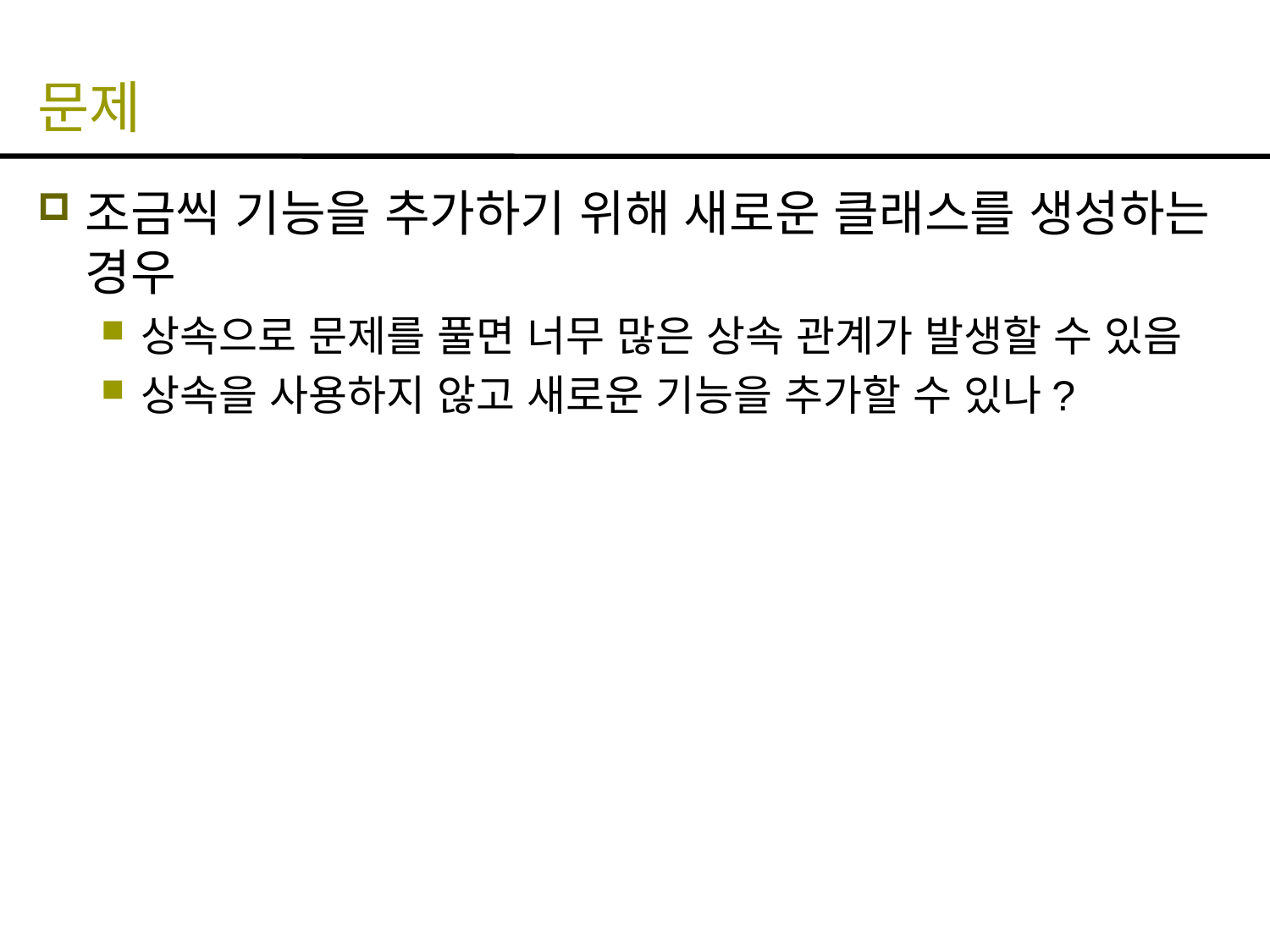

# 문제
조금씩 기능을 추가하기 위해 새로운 클래스를 생성하는 경우
상속으로 문제를 풀면 너무 많은 상속 관계가 발생할 수 있음
상속을 사용하지 않고 새로운 기능을 추가할 수 있나?